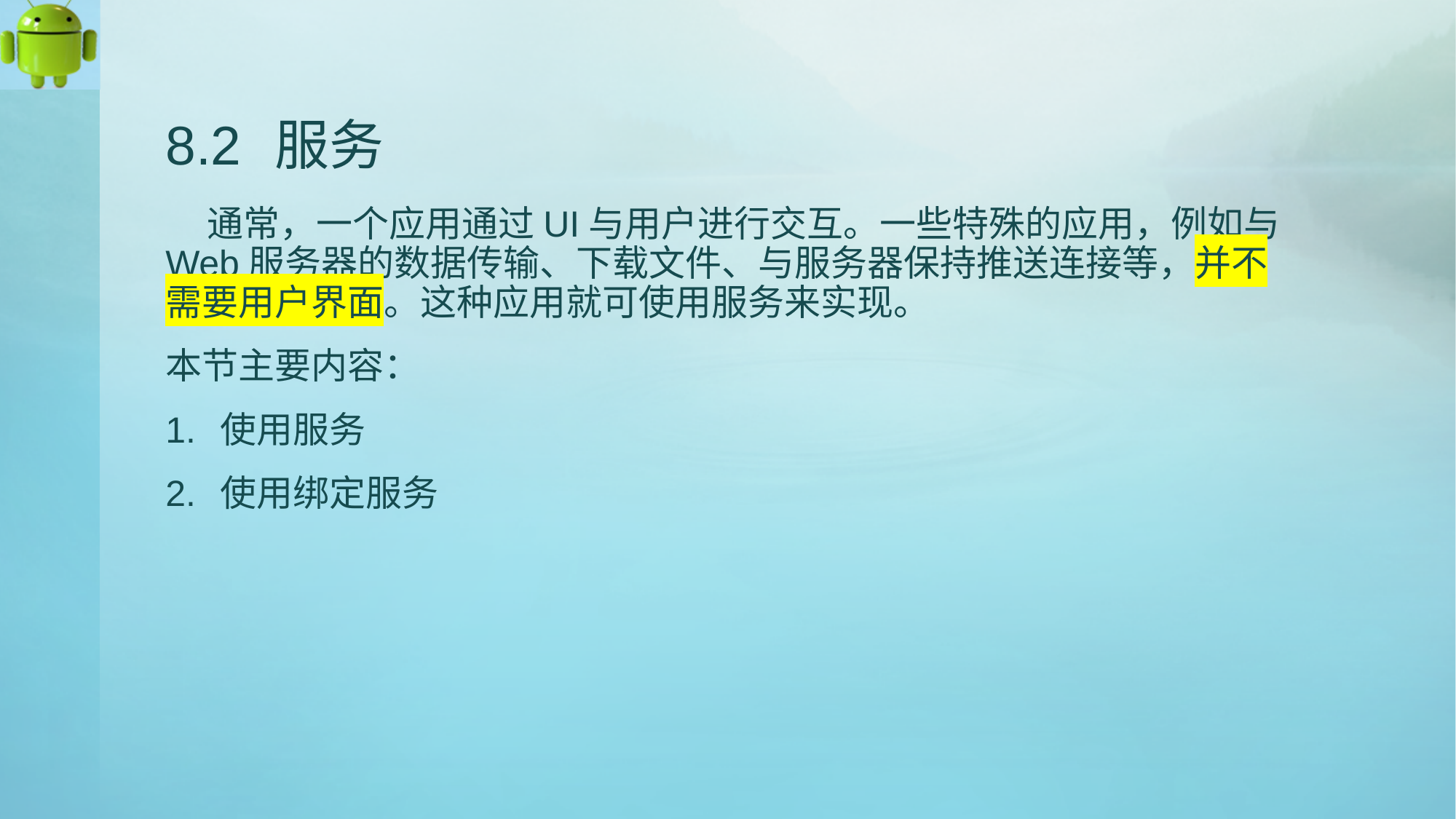

# 8.2	服务
    通常，一个应用通过UI与用户进行交互。一些特殊的应用，例如与Web服务器的数据传输、下载文件、与服务器保持推送连接等，并不需要用户界面。这种应用就可使用服务来实现。
本节主要内容：
使用服务
使用绑定服务